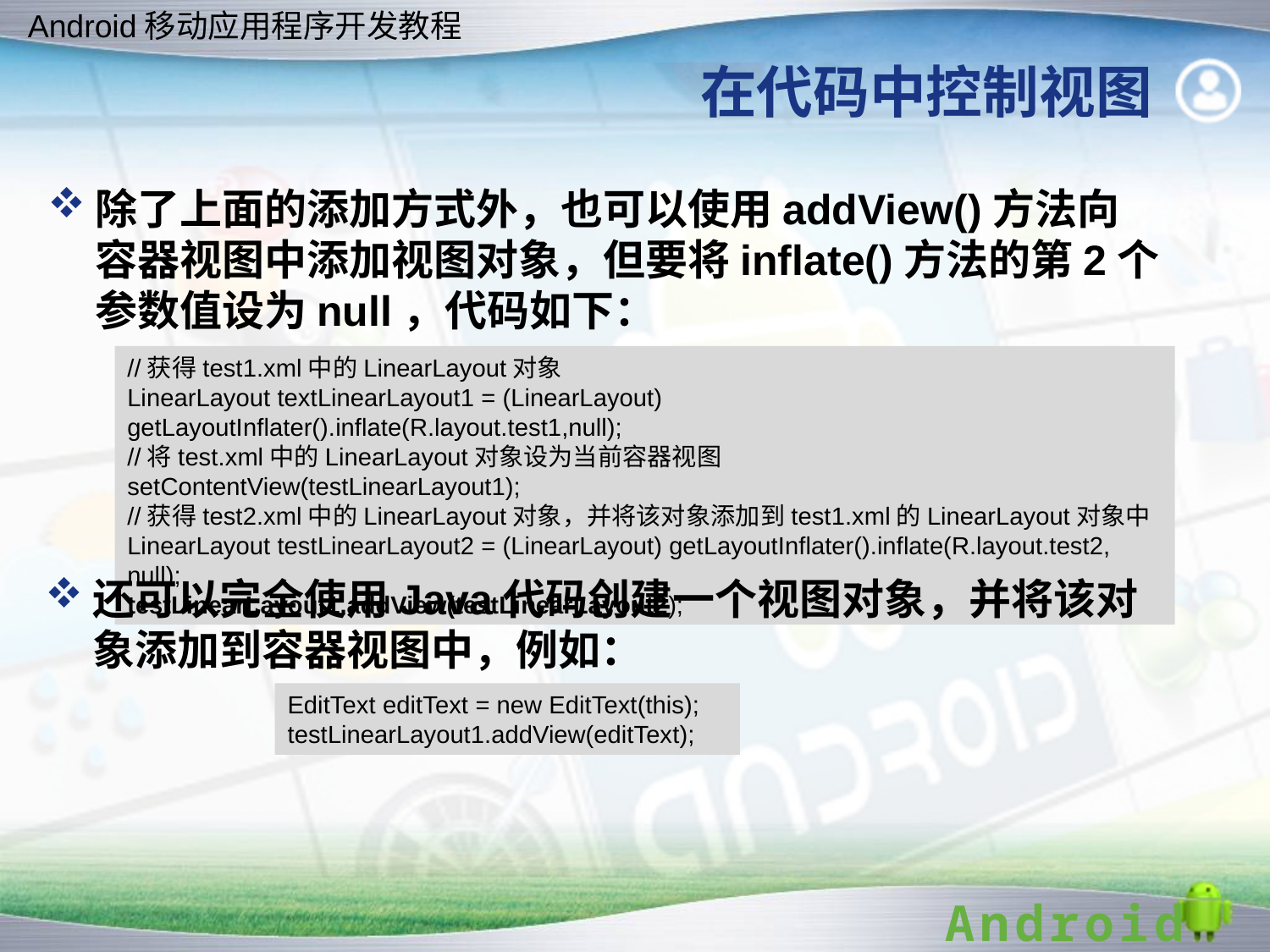

# 在代码中控制视图
除了上面的添加方式外，也可以使用addView()方法向容器视图中添加视图对象，但要将inflate()方法的第2个参数值设为null，代码如下：
//获得test1.xml中的LinearLayout对象
LinearLayout textLinearLayout1 = (LinearLayout) getLayoutInflater().inflate(R.layout.test1,null);
//将test.xml中的LinearLayout对象设为当前容器视图
setContentView(testLinearLayout1);
//获得test2.xml中的LinearLayout对象，并将该对象添加到test1.xml的LinearLayout对象中
LinearLayout testLinearLayout2 = (LinearLayout) getLayoutInflater().inflate(R.layout.test2, null);
testLinearLayout1.addView(testLinearLayout2);
还可以完全使用Java代码创建一个视图对象，并将该对象添加到容器视图中，例如：
EditText editText = new EditText(this);
testLinearLayout1.addView(editText);